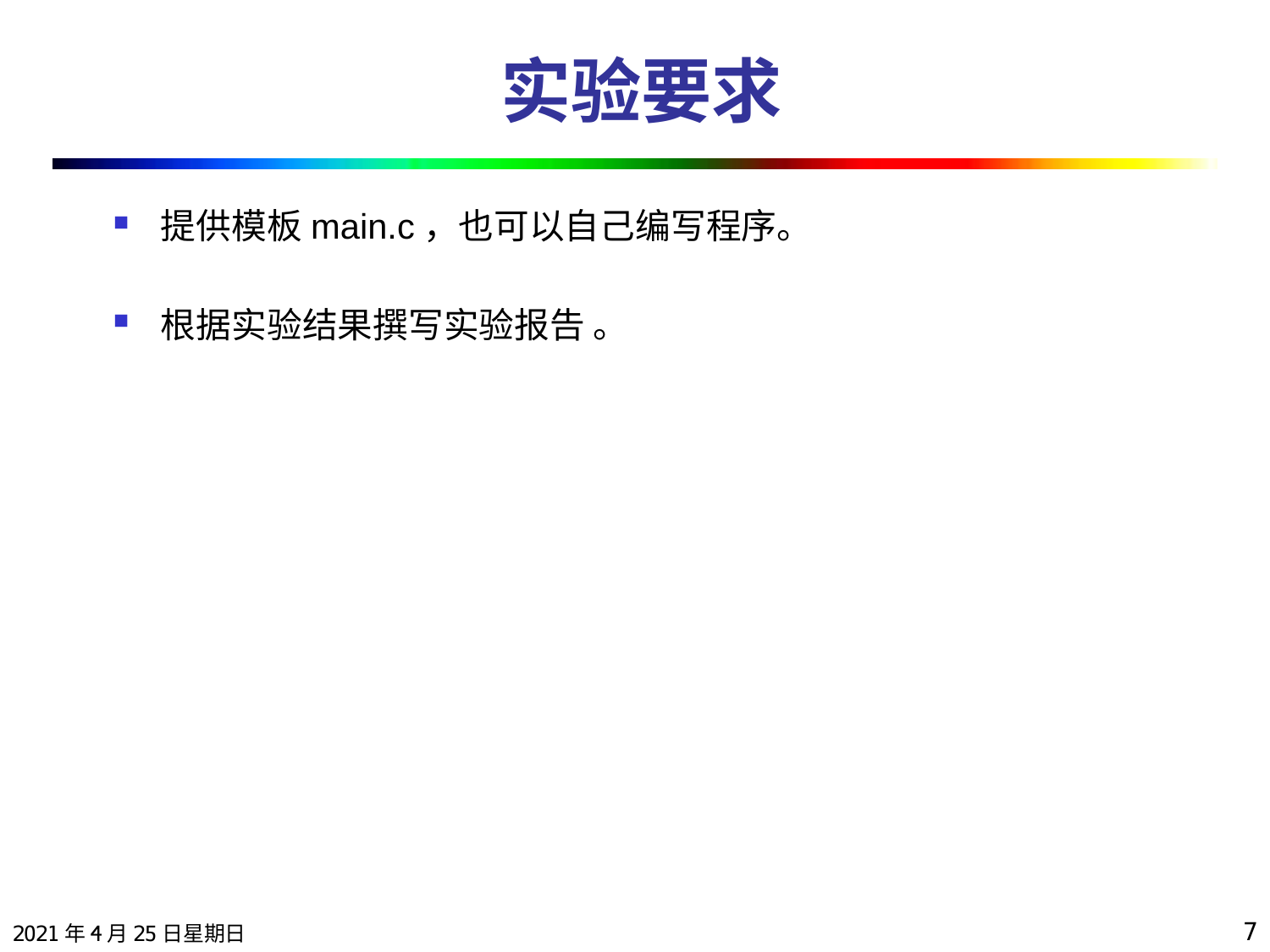

# 实验要求
提供模板main.c，也可以自己编写程序。

根据实验结果撰写实验报告 。

2021年4月25日星期日
7